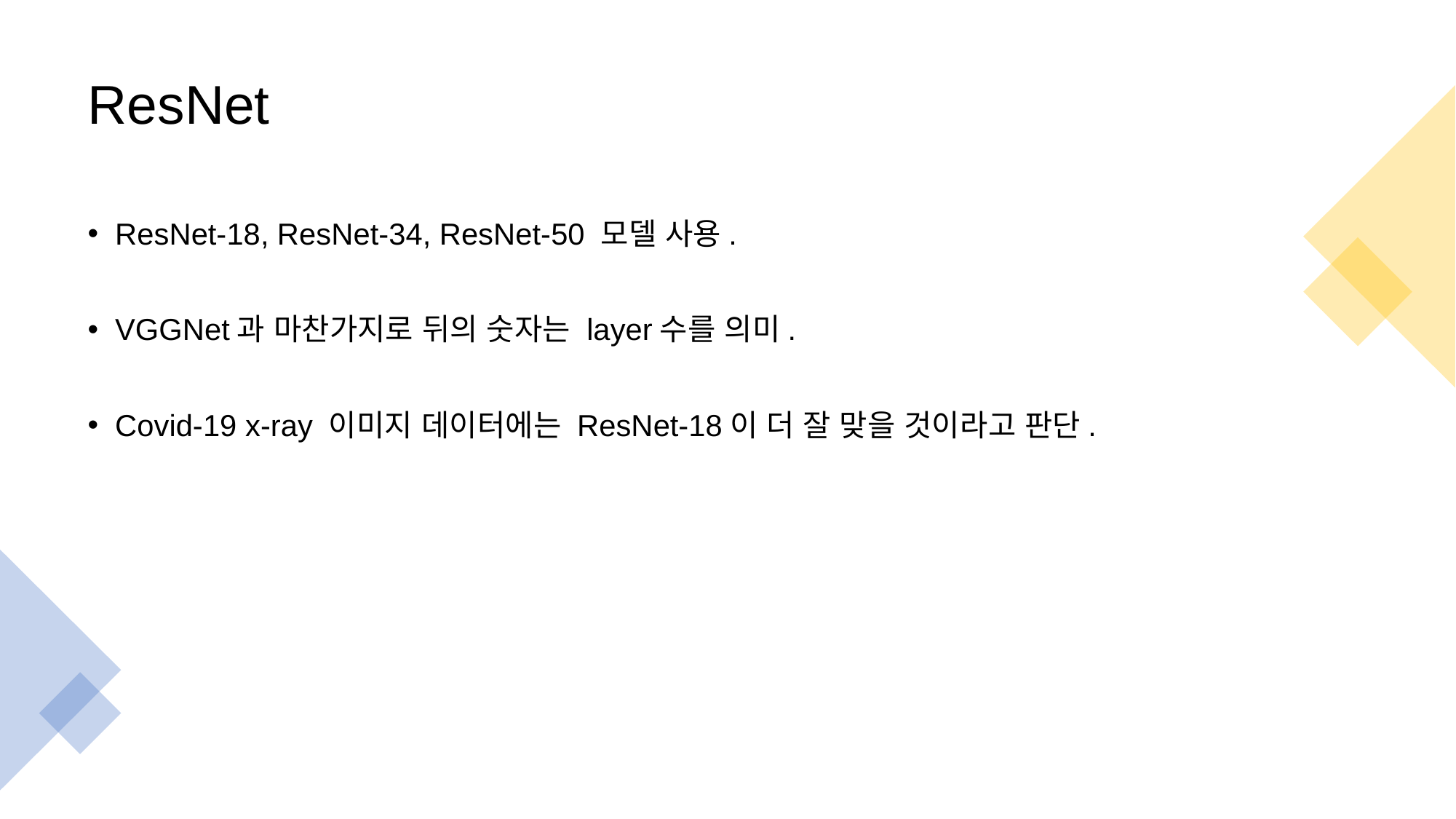

# ResNet

ResNet-18, ResNet-34, ResNet-50 모델 사용.

VGGNet과 마찬가지로 뒤의 숫자는 layer수를 의미.

Covid-19 x-ray 이미지 데이터에는 ResNet-18이 더 잘 맞을 것이라고 판단.